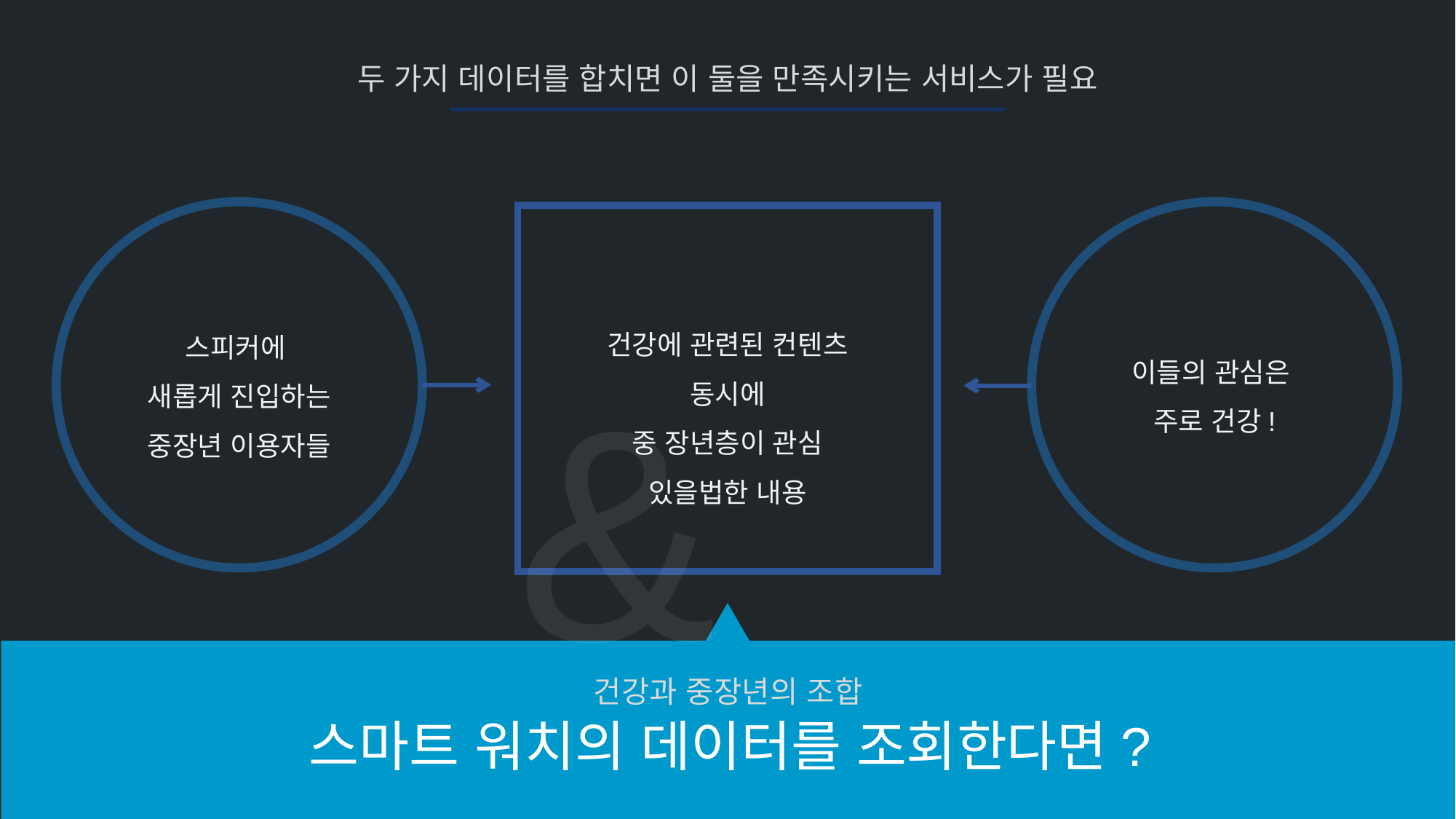

두 가지 데이터를 합치면 이 둘을 만족시키는 서비스가 필요
&

스피커에
새롭게 진입하는
중장년 이용자들

이들의 관심은
주로 건강!

건강에 관련된 컨텐츠
동시에
중 장년층이 관심
있을법한 내용

건강과 중장년의 조합
스마트 워치의 데이터를 조회한다면?
Camelia Project @ LunaStratos
8